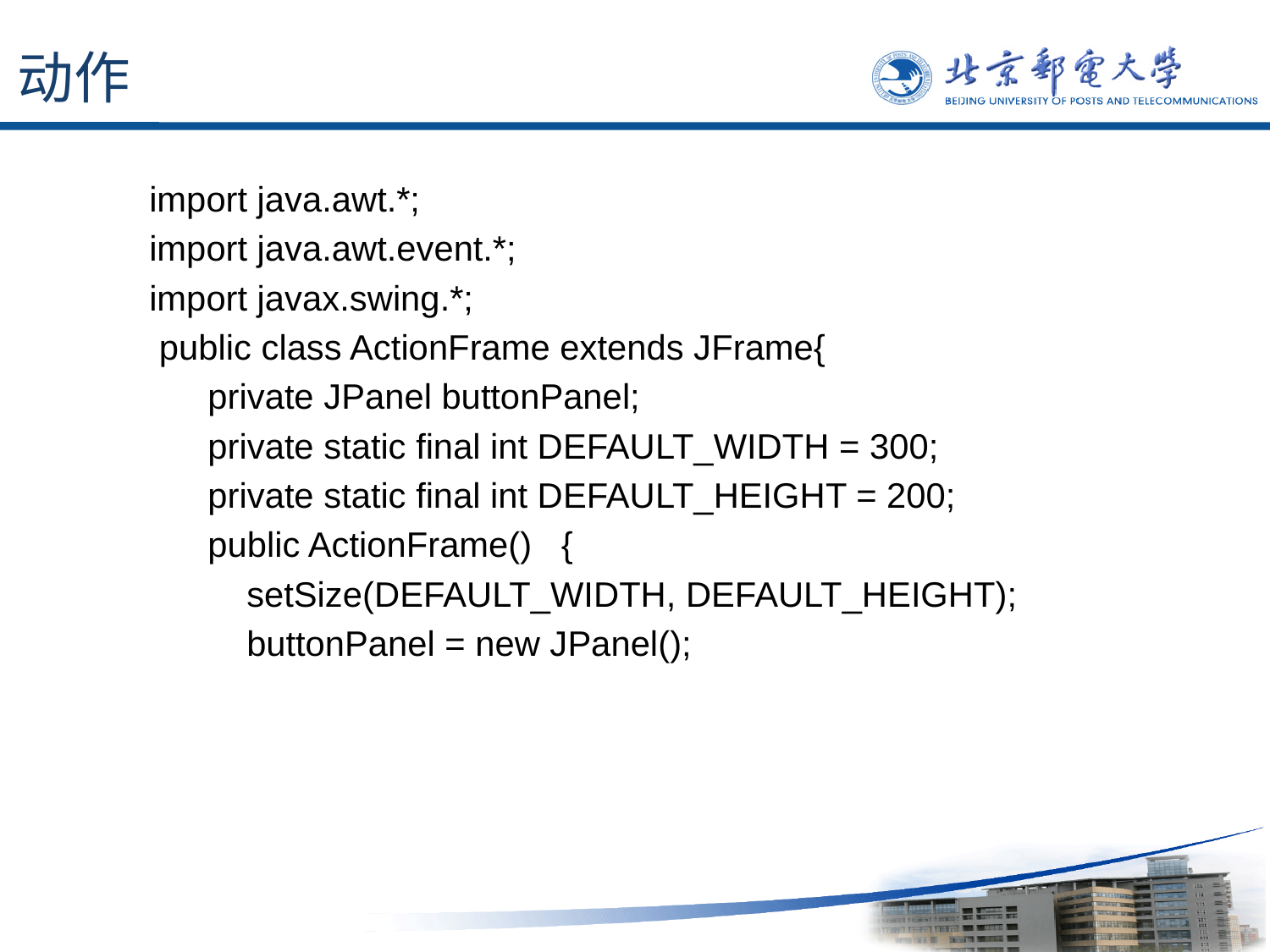

# 动作
import java.awt.*;
import java.awt.event.*;
import javax.swing.*;
 public class ActionFrame extends JFrame{
      private JPanel buttonPanel;
      private static final int DEFAULT_WIDTH = 300;
      private static final int DEFAULT_HEIGHT = 200;
      public ActionFrame()   {
          setSize(DEFAULT_WIDTH, DEFAULT_HEIGHT);
          buttonPanel = new JPanel();